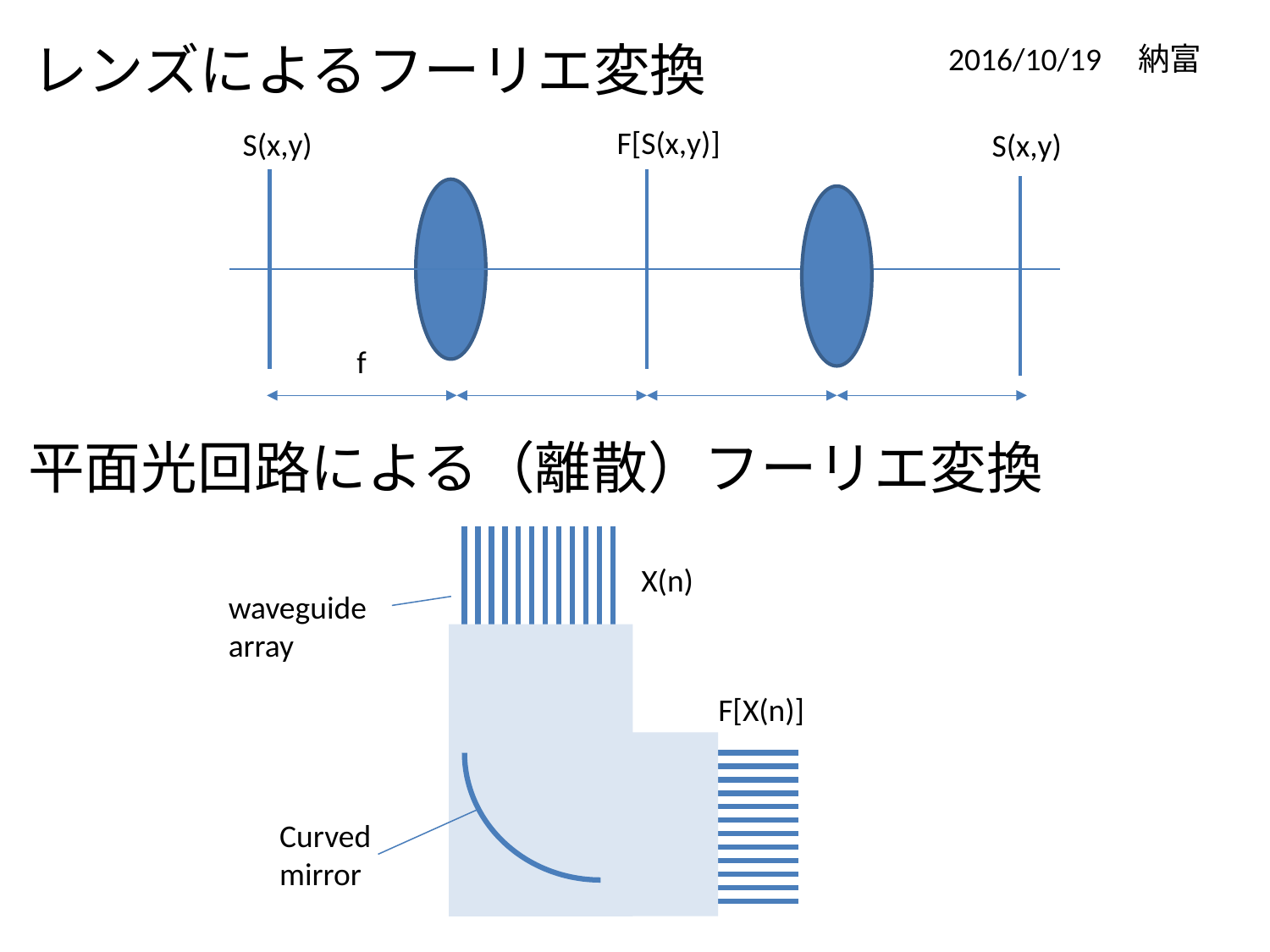

レンズによるフーリエ変換
2016/10/19    納富
F[S(x,y)]
S(x,y)
S(x,y)

f
平面光回路による（離散）フーリエ変換

X(n)
waveguide
array
F[X(n)]
Curved
mirror